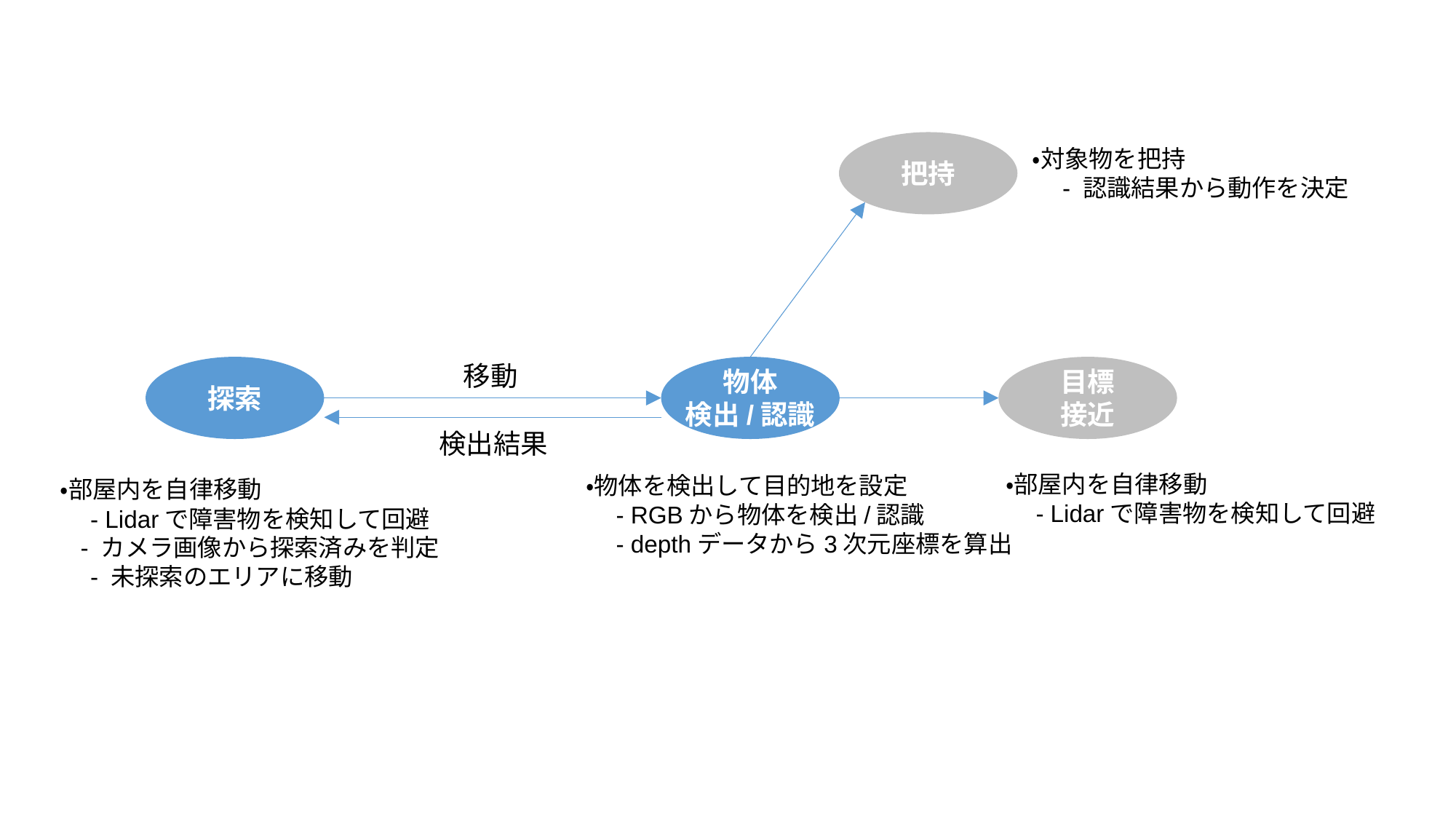

把持
・対象物を把持
　- 認識結果から動作を決定
移動
探索
物体
検出/認識
目標
接近
検出結果
・部屋内を自律移動
　- Lidarで障害物を検知して回避
・物体を検出して目的地を設定
　- RGBから物体を検出/認識
　- depthデータから3次元座標を算出
・部屋内を自律移動
　- Lidarで障害物を検知して回避
   - カメラ画像から探索済みを判定
　- 未探索のエリアに移動